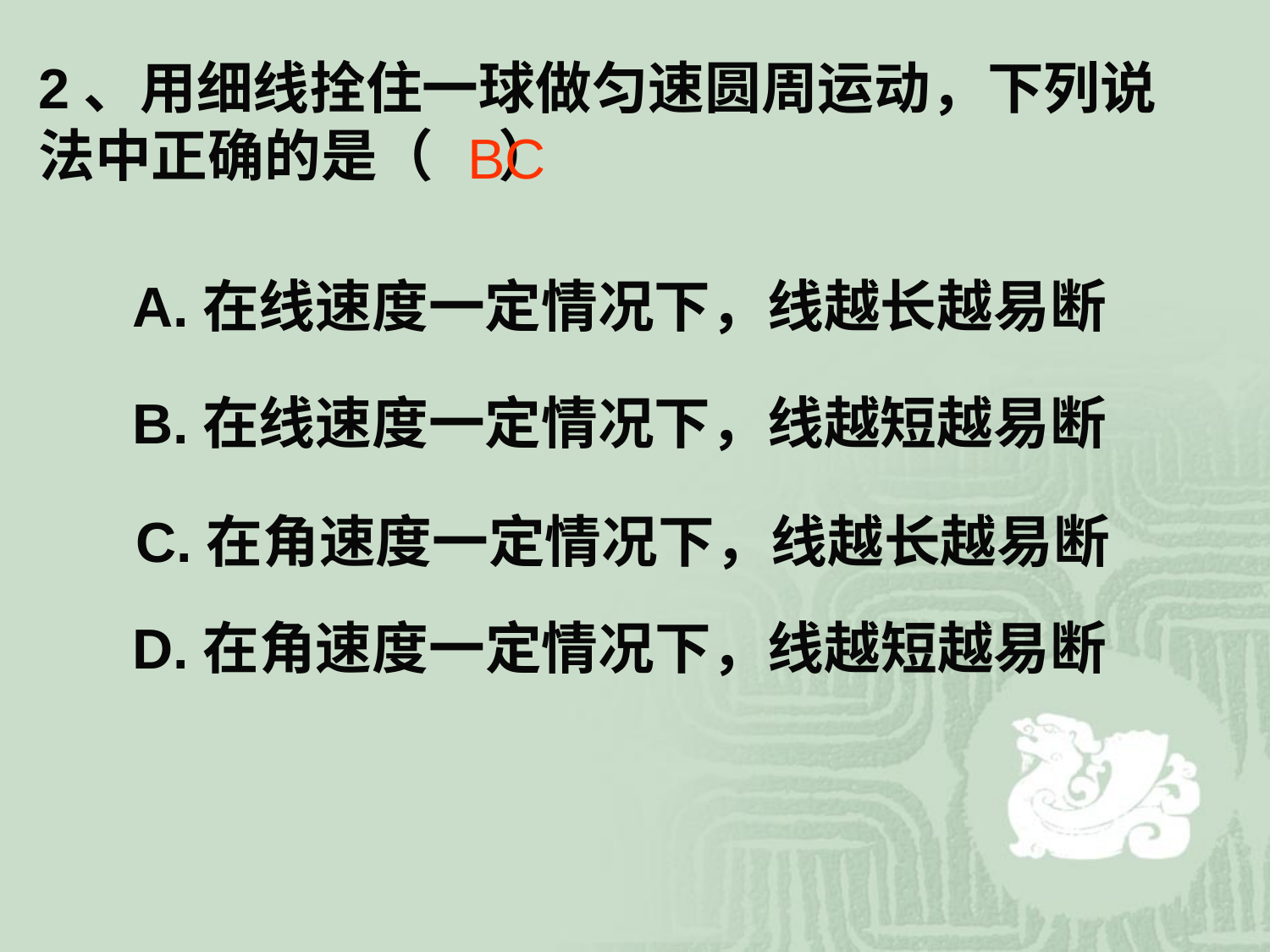

2、用细线拴住一球做匀速圆周运动，下列说法中正确的是（     ）
BC
A.在线速度一定情况下，线越长越易断
B.在线速度一定情况下，线越短越易断
C.在角速度一定情况下，线越长越易断
D.在角速度一定情况下，线越短越易断